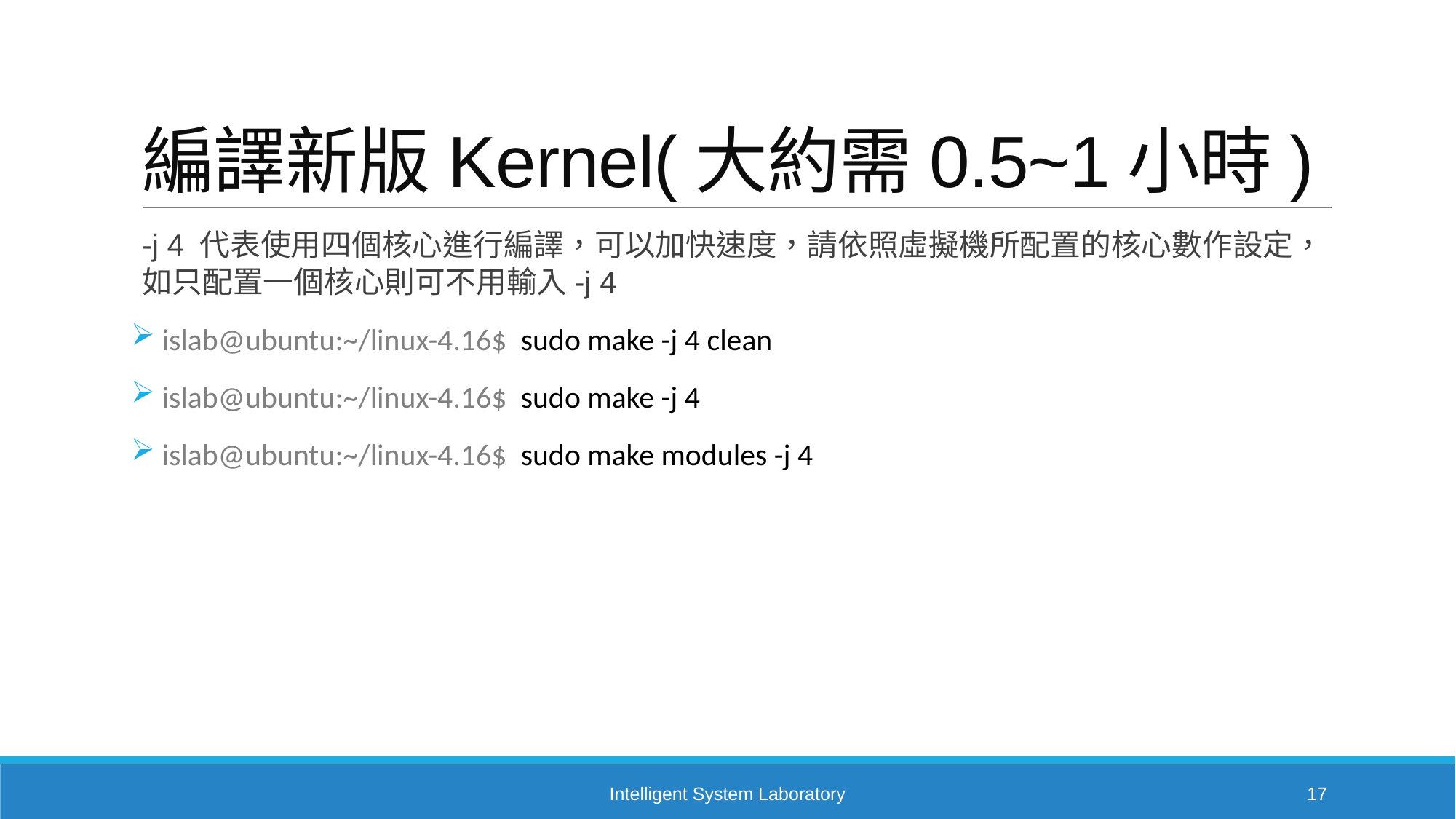

# 編譯新版Kernel(大約需0.5~1小時)
-j 4 代表使用四個核心進行編譯，可以加快速度，請依照虛擬機所配置的核心數作設定，如只配置一個核心則可不用輸入-j 4
 islab@ubuntu:~/linux-4.16$  sudo make -j 4 clean
 islab@ubuntu:~/linux-4.16$  sudo make -j 4
 islab@ubuntu:~/linux-4.16$  sudo make modules -j 4

Intelligent System Laboratory
17